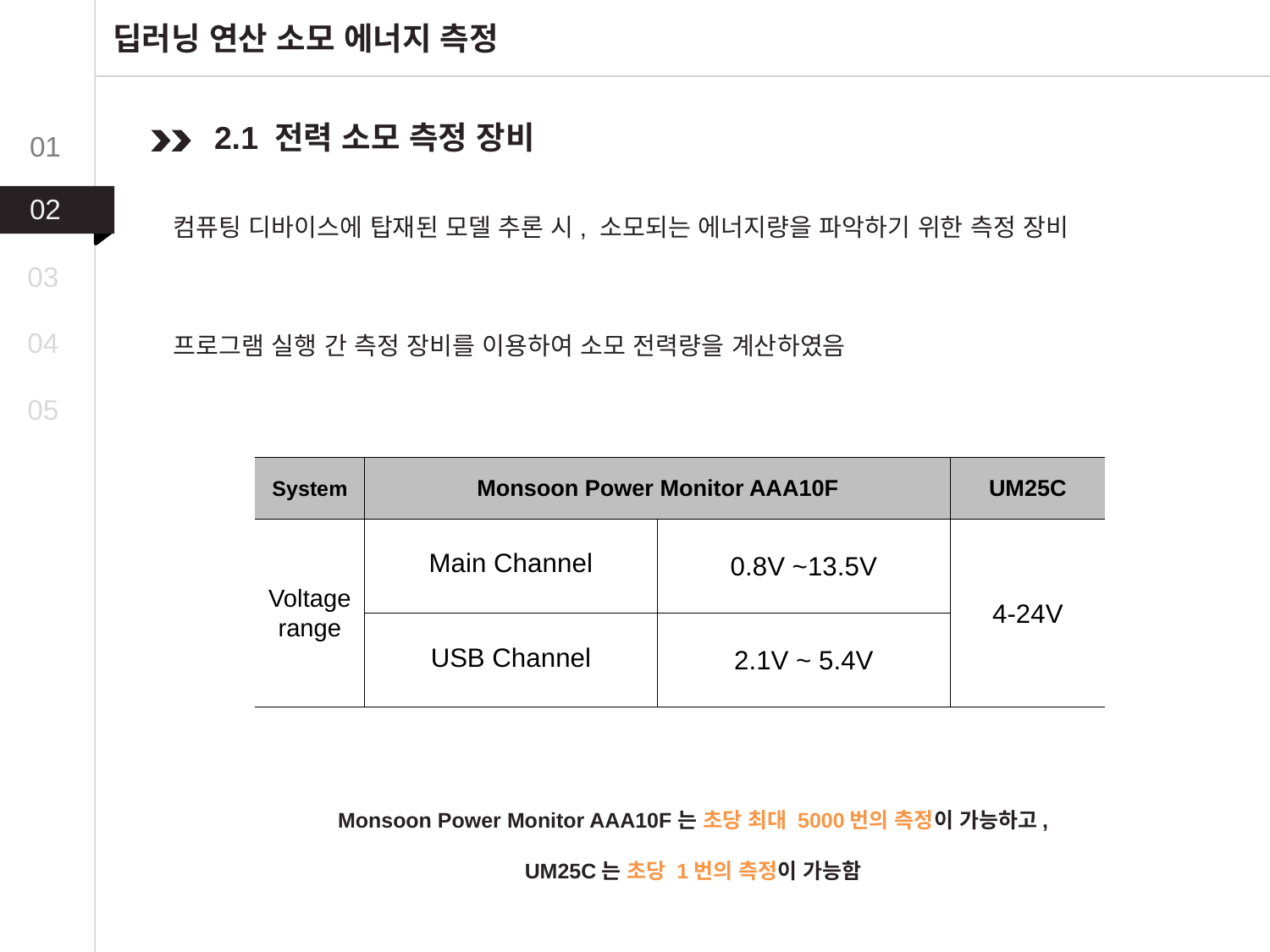

딥러닝 연산 소모 에너지 측정
2.1 전력 소모 측정 장비
01

컴퓨팅 디바이스에 탑재된 모델 추론 시, 소모되는 에너지량을 파악하기 위한 측정 장비

프로그램 실행 간 측정 장비를 이용하여 소모 전력량을 계산하였음
02

02
03
04
05
| System | Monsoon Power Monitor AAA10F |  | UM25C |
| --- | --- | --- | --- |
| Voltage range | Main Channel | 0.8V ~13.5V | 4-24V |
|  | USB Channel | 2.1V ~ 5.4V |  |
Monsoon Power Monitor AAA10F는 초당 최대 5000번의 측정이 가능하고,
UM25C는 초당 1번의 측정이 가능함